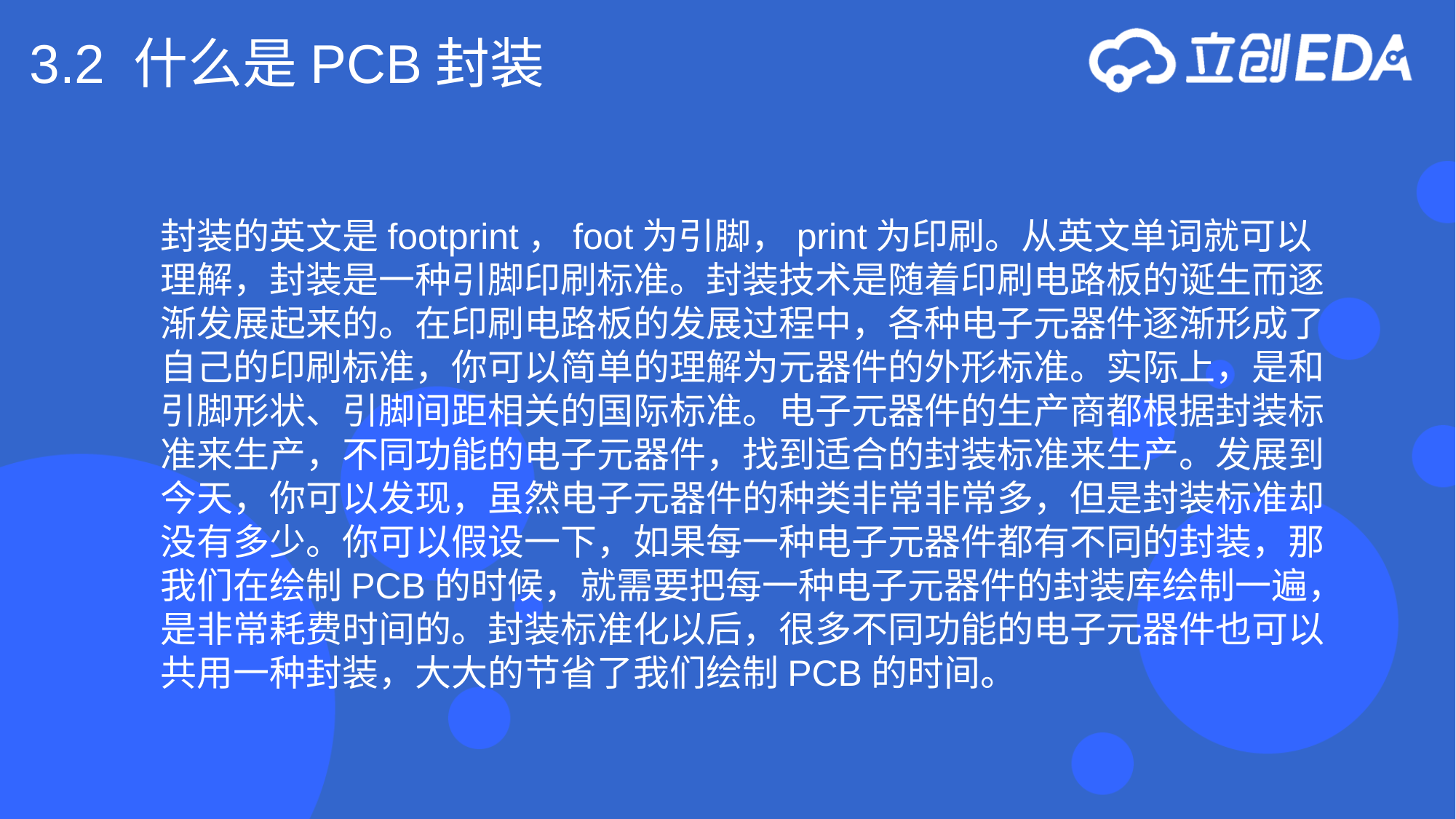

3.2 什么是PCB封装
封装的英文是footprint，foot为引脚，print为印刷。从英文单词就可以理解，封装是一种引脚印刷标准。封装技术是随着印刷电路板的诞生而逐渐发展起来的。在印刷电路板的发展过程中，各种电子元器件逐渐形成了自己的印刷标准，你可以简单的理解为元器件的外形标准。实际上，是和引脚形状、引脚间距相关的国际标准。电子元器件的生产商都根据封装标准来生产，不同功能的电子元器件，找到适合的封装标准来生产。发展到今天，你可以发现，虽然电子元器件的种类非常非常多，但是封装标准却没有多少。你可以假设一下，如果每一种电子元器件都有不同的封装，那我们在绘制PCB的时候，就需要把每一种电子元器件的封装库绘制一遍，是非常耗费时间的。封装标准化以后，很多不同功能的电子元器件也可以共用一种封装，大大的节省了我们绘制PCB的时间。